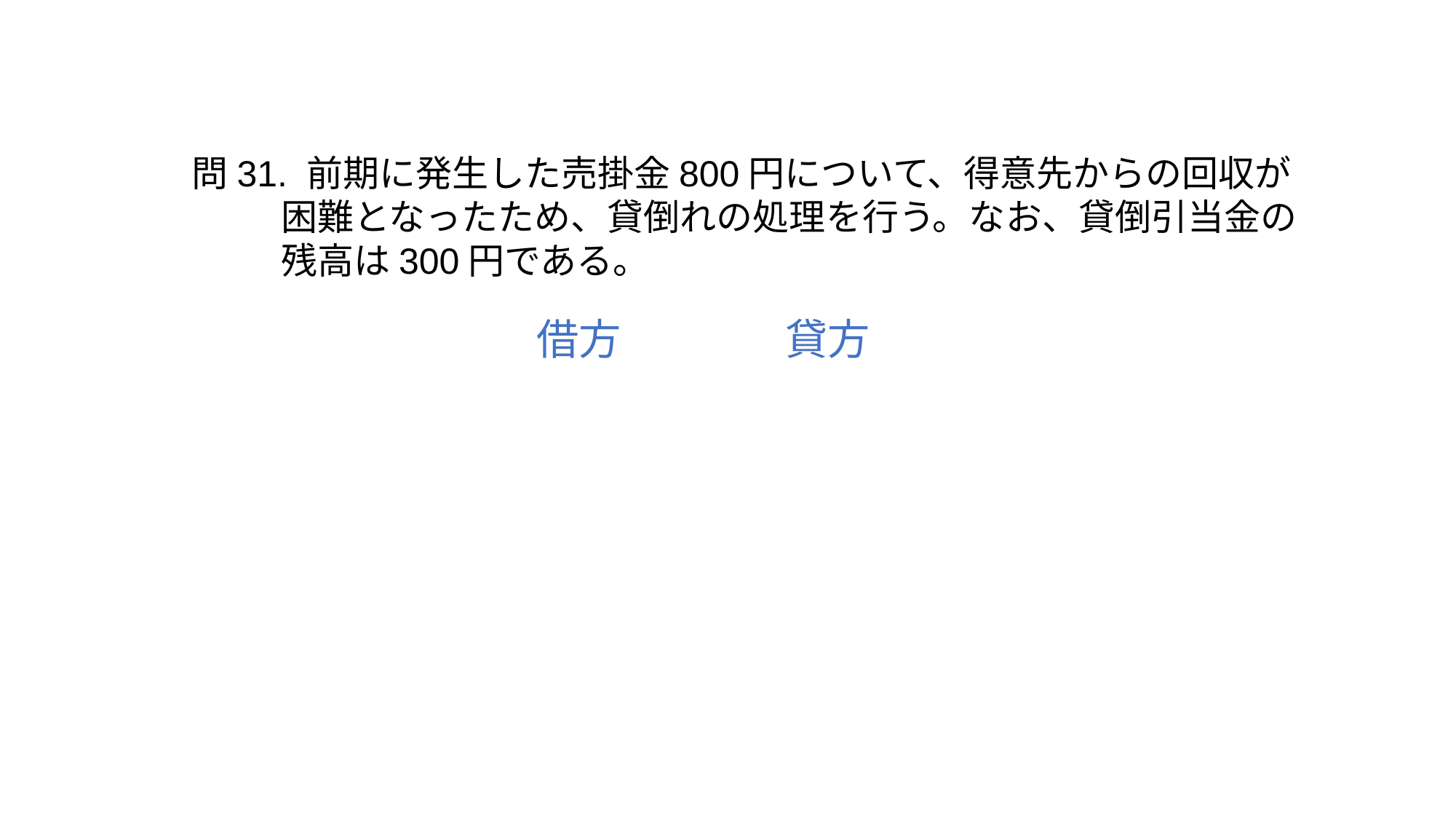

問31. 前期に発生した売掛金800円について、得意先からの回収が
　　  困難となったため、貸倒れの処理を行う。なお、貸倒引当金の
　　  残高は300円である。
借方
貸方